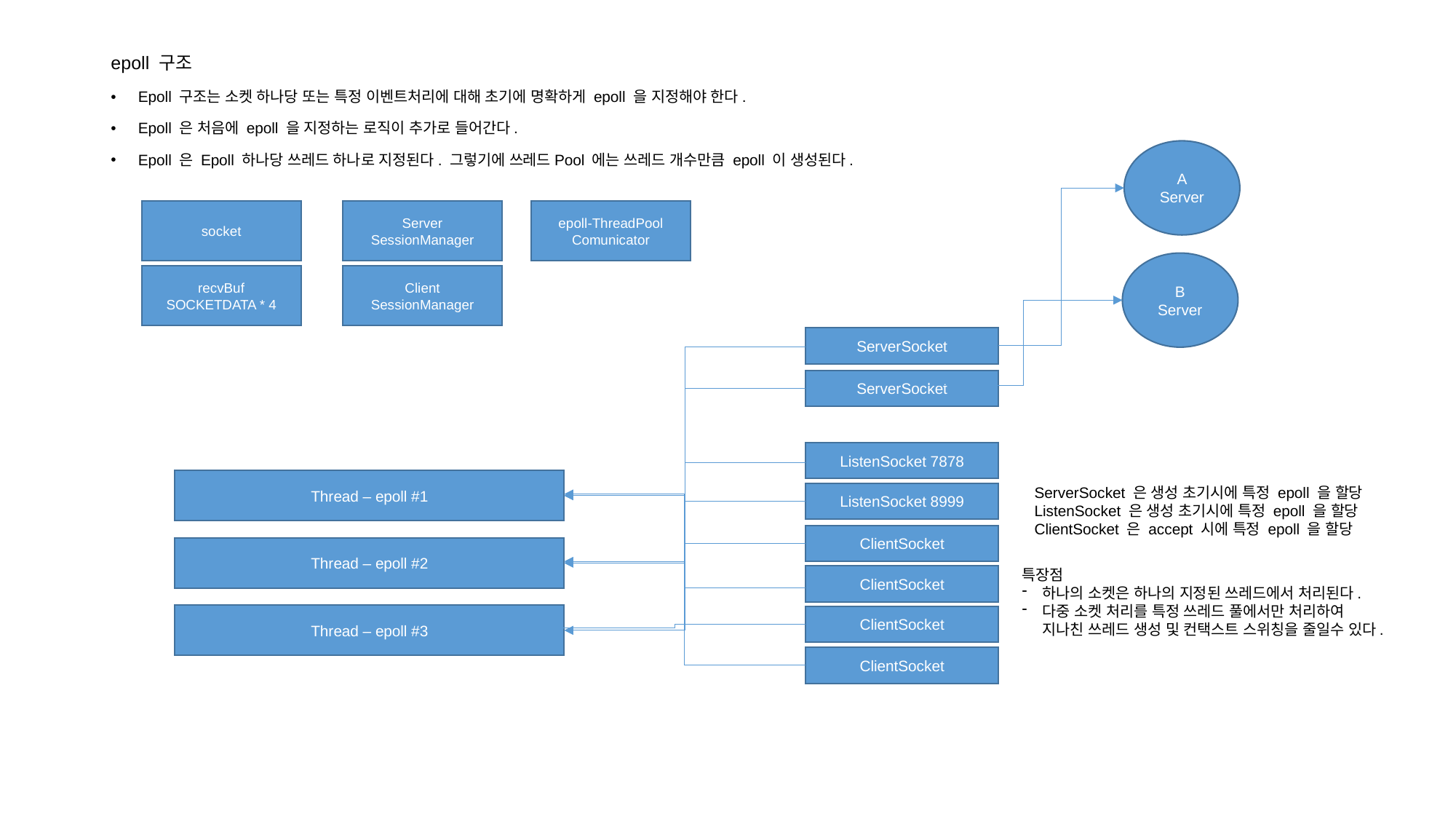

# epoll 구조
Epoll 구조는 소켓 하나당 또는 특정 이벤트처리에 대해 초기에 명확하게 epoll 을 지정해야 한다.
Epoll 은 처음에 epoll 을 지정하는 로직이 추가로 들어간다.
Epoll 은 Epoll 하나당 쓰레드 하나로 지정된다. 그렇기에 쓰레드Pool 에는 쓰레드 개수만큼 epoll 이 생성된다.
A
Server
socket
Server
SessionManager
epoll-ThreadPool
Comunicator
B
Server
recvBuf
SOCKETDATA * 4
Client
SessionManager
ServerSocket
ServerSocket
ListenSocket 7878
Thread – epoll #1
ServerSocket 은 생성 초기시에 특정 epoll 을 할당
ListenSocket 은 생성 초기시에 특정 epoll 을 할당
ClientSocket 은 accept 시에 특정 epoll 을 할당
ListenSocket 8999
ClientSocket
Thread – epoll #2
특장점
하나의 소켓은 하나의 지정된 쓰레드에서 처리된다.
다중 소켓 처리를 특정 쓰레드 풀에서만 처리하여
지나친 쓰레드 생성 및 컨택스트 스위칭을 줄일수 있다.
ClientSocket
Thread – epoll #3
ClientSocket
ClientSocket